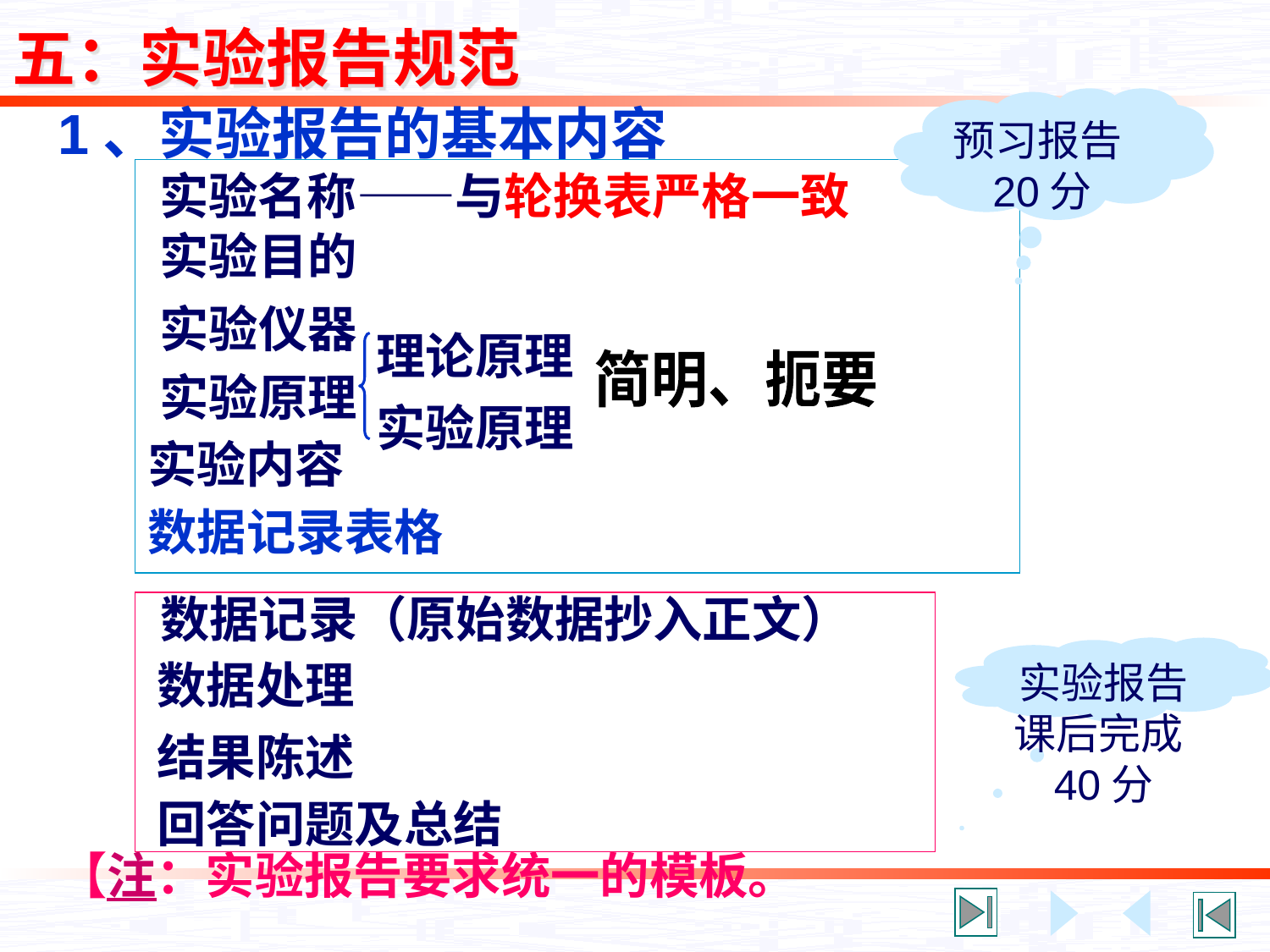

五：实验报告规范
预习报告20分
1、实验报告的基本内容

实验名称——与轮换表严格一致
实验目的
实验仪器
理论原理

实验原理
简明、扼要
实验原理
实验内容
数据记录表格
数据记录（原始数据抄入正文）

实验报告课后完成40分
数据处理
结果陈述
回答问题及总结
【注：实验报告要求统一的模板。